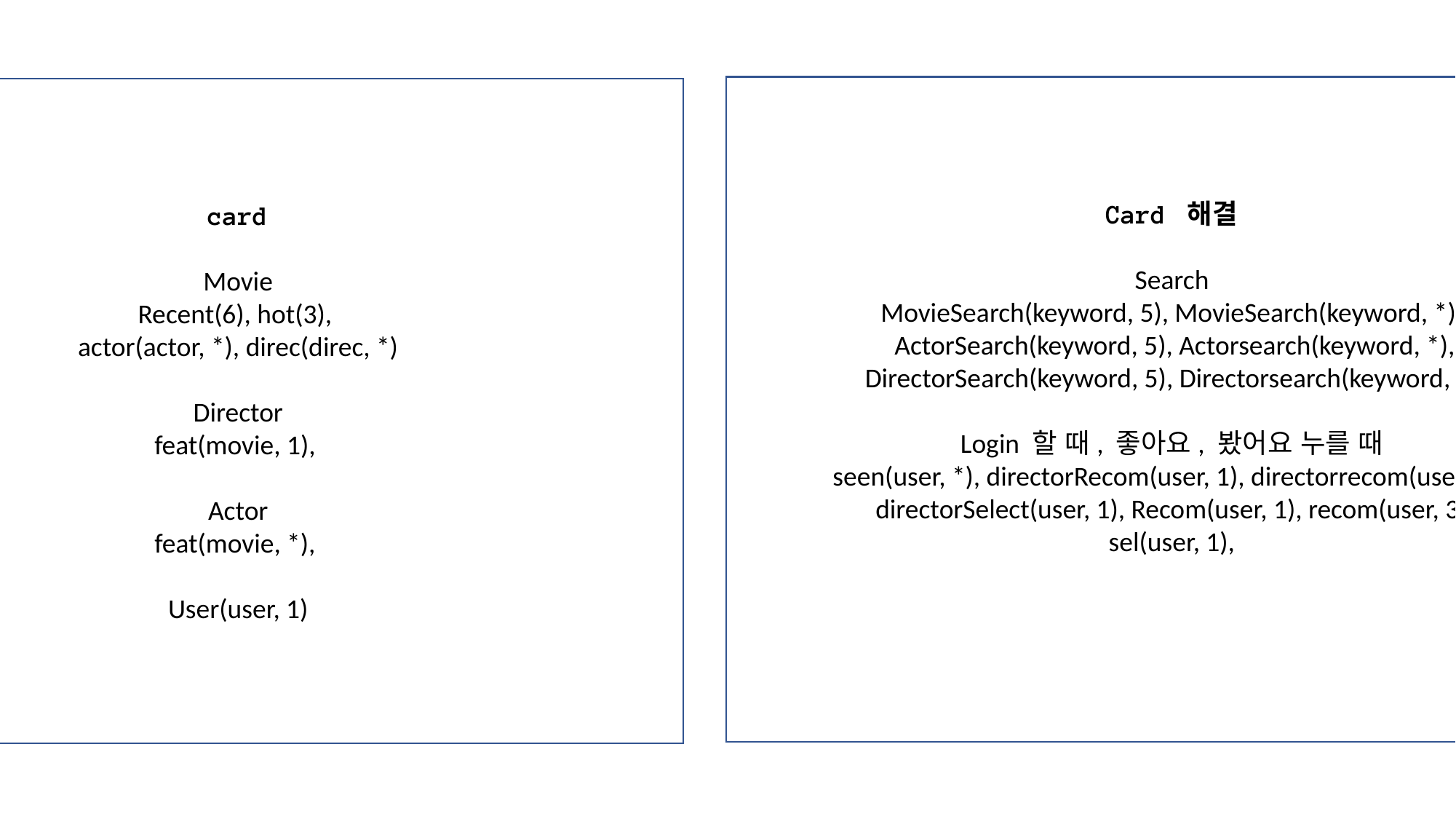

Card 해결

Search
MovieSearch(keyword, 5), MovieSearch(keyword, *),
 ActorSearch(keyword, 5), Actorsearch(keyword, *),
DirectorSearch(keyword, 5), Directorsearch(keyword, *)

Login 할 때, 좋아요, 봤어요 누를 때
seen(user, *), directorRecom(user, 1), directorrecom(user, 3),
directorSelect(user, 1), Recom(user, 1), recom(user, 3)
sel(user, 1),

card

Movie
Recent(6), hot(3),
actor(actor, *), direc(direc, *)

Director
feat(movie, 1),

Actor
feat(movie, *),

User(user, 1)